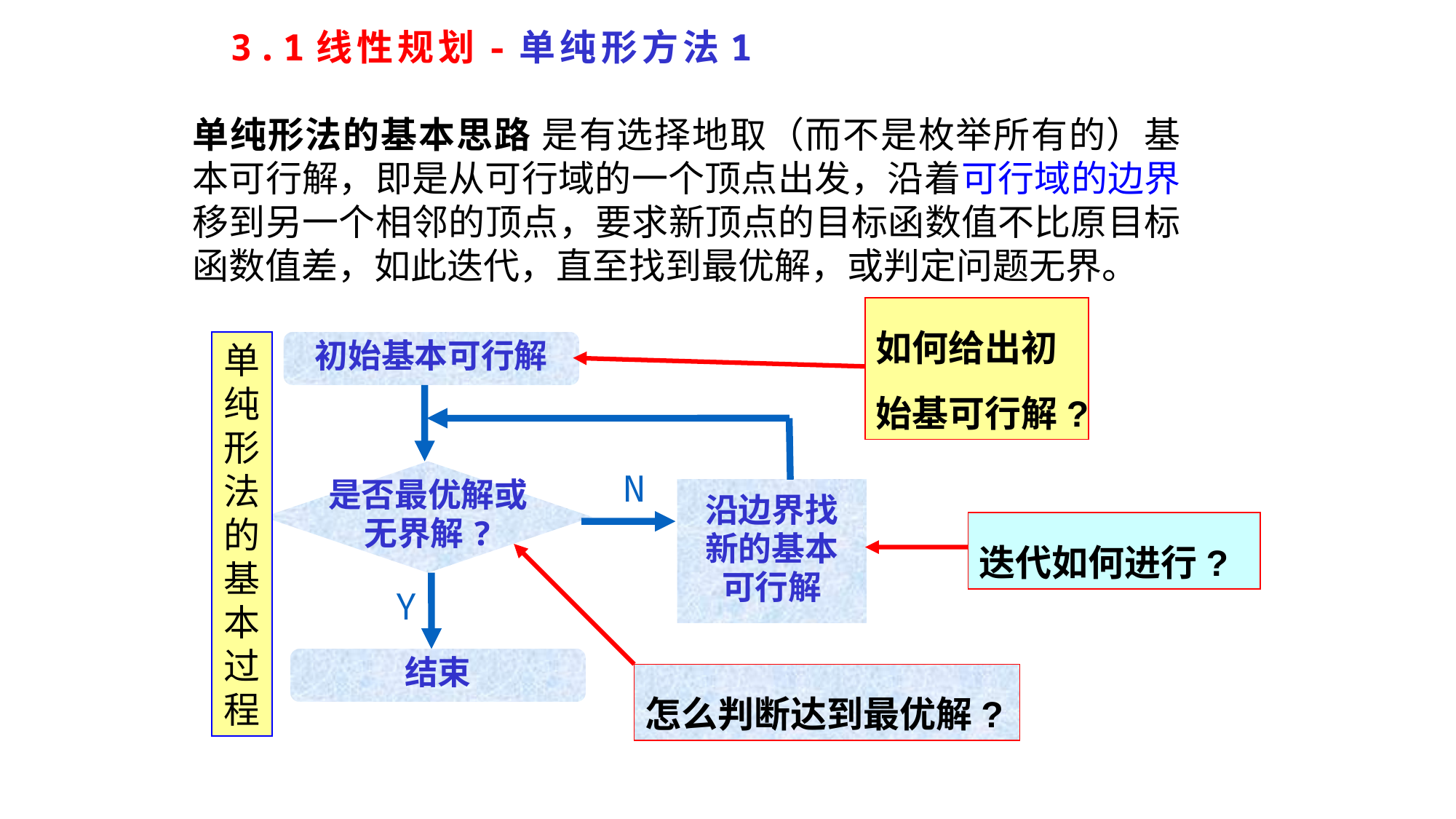

3.1线性规划-单纯形方法1

单纯形法的基本思路 是有选择地取（而不是枚举所有的）基本可行解，即是从可行域的一个顶点出发，沿着可行域的边界移到另一个相邻的顶点，要求新顶点的目标函数值不比原目标函数值差，如此迭代，直至找到最优解，或判定问题无界。
如何给出初始基可行解?

单纯形法的基本过程
初始基本可行解

是否最优解或
无界解?
N
沿边界找
新的基本
可行解

Y
结束
迭代如何进行?

怎么判断达到最优解?